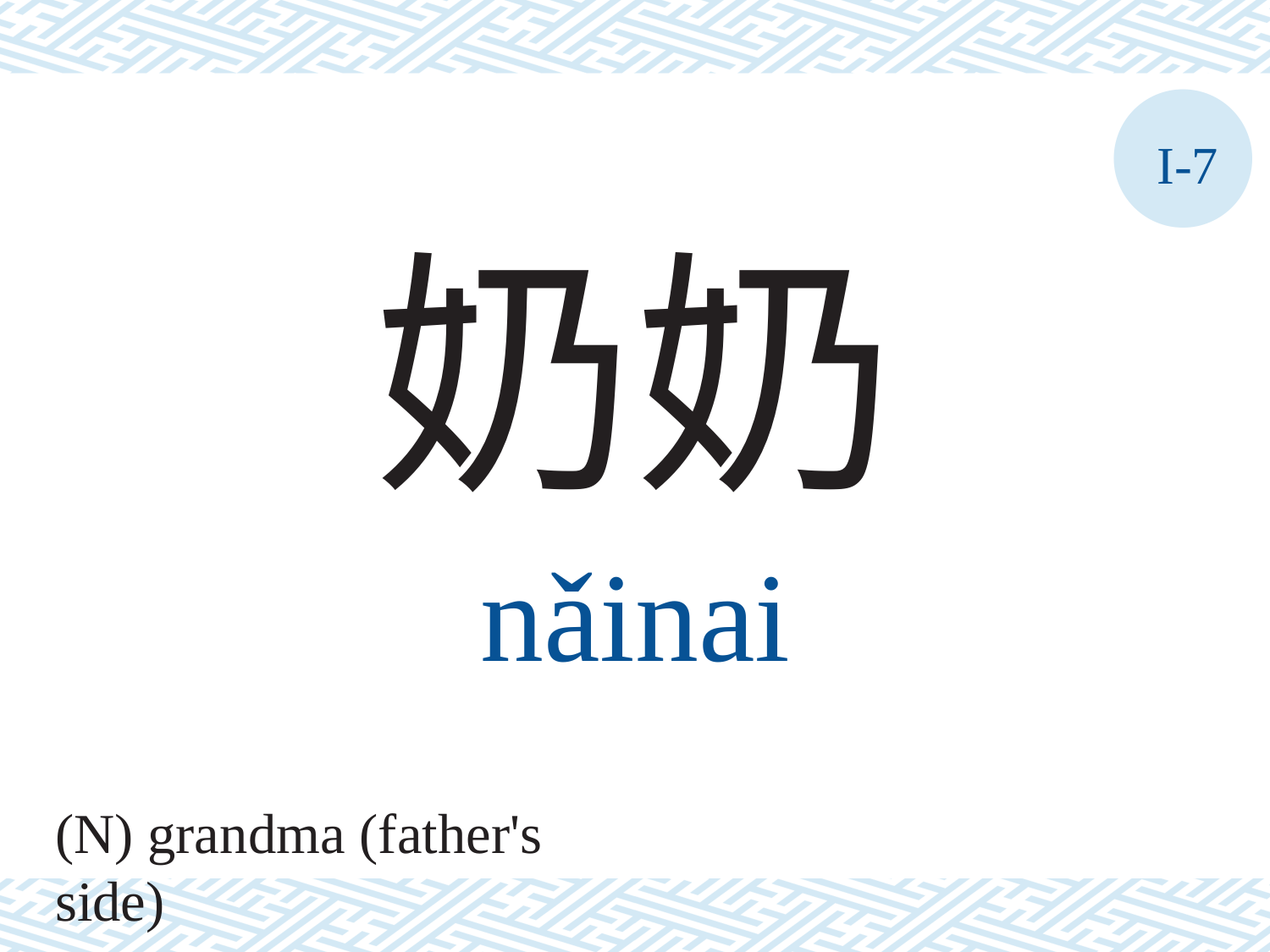

I-7
奶奶
nǎinai
(N) grandma (father's side)